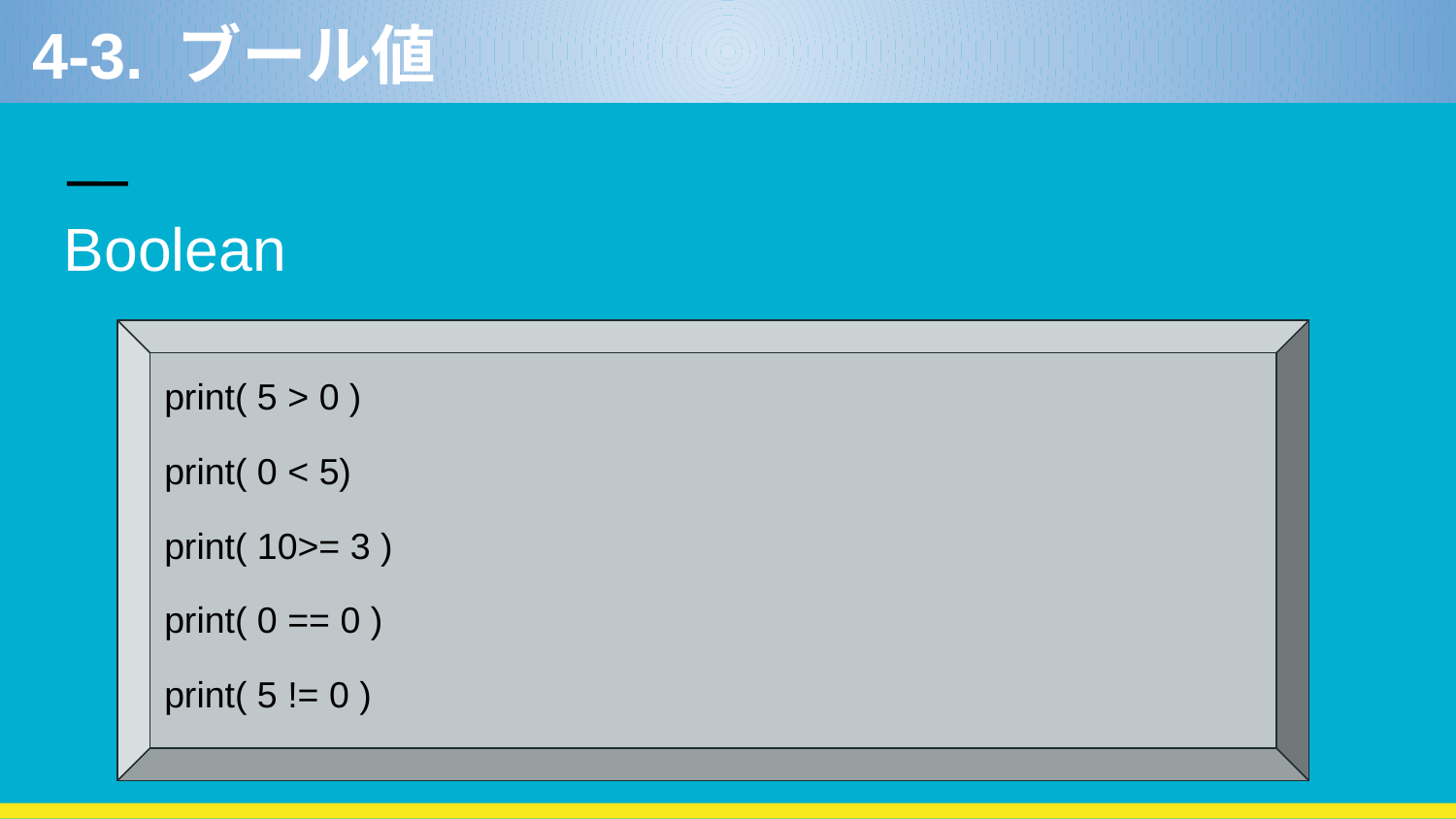

4-3. ブール値
Boolean
print( 5 > 0 )
print( 0 < 5)
print( 10>= 3 )
print( 0 == 0 )
print( 5 != 0 )